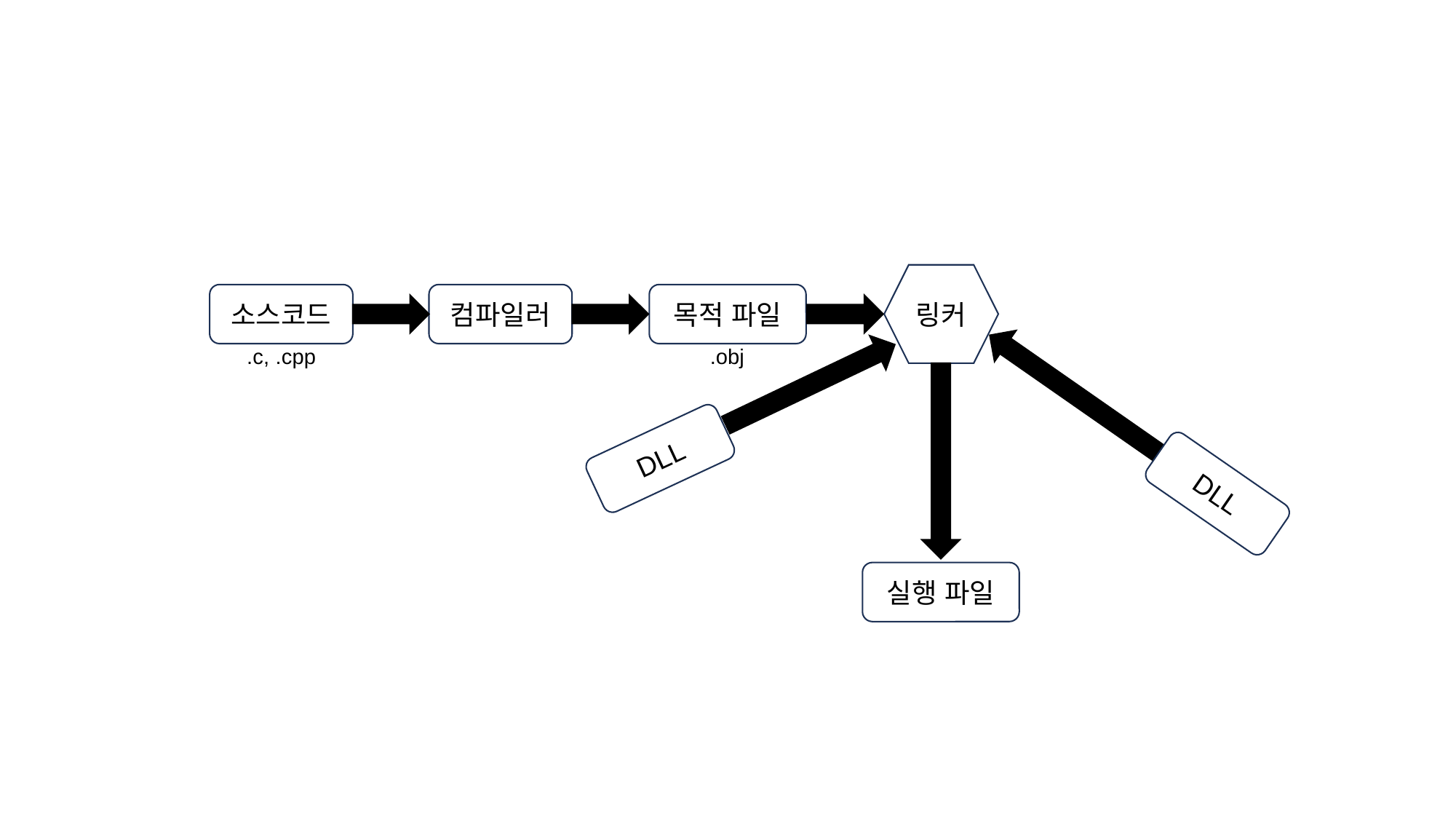

링커
소스코드
컴파일러
목적 파일

.c, .cpp
.obj

DLL

DLL
실행 파일